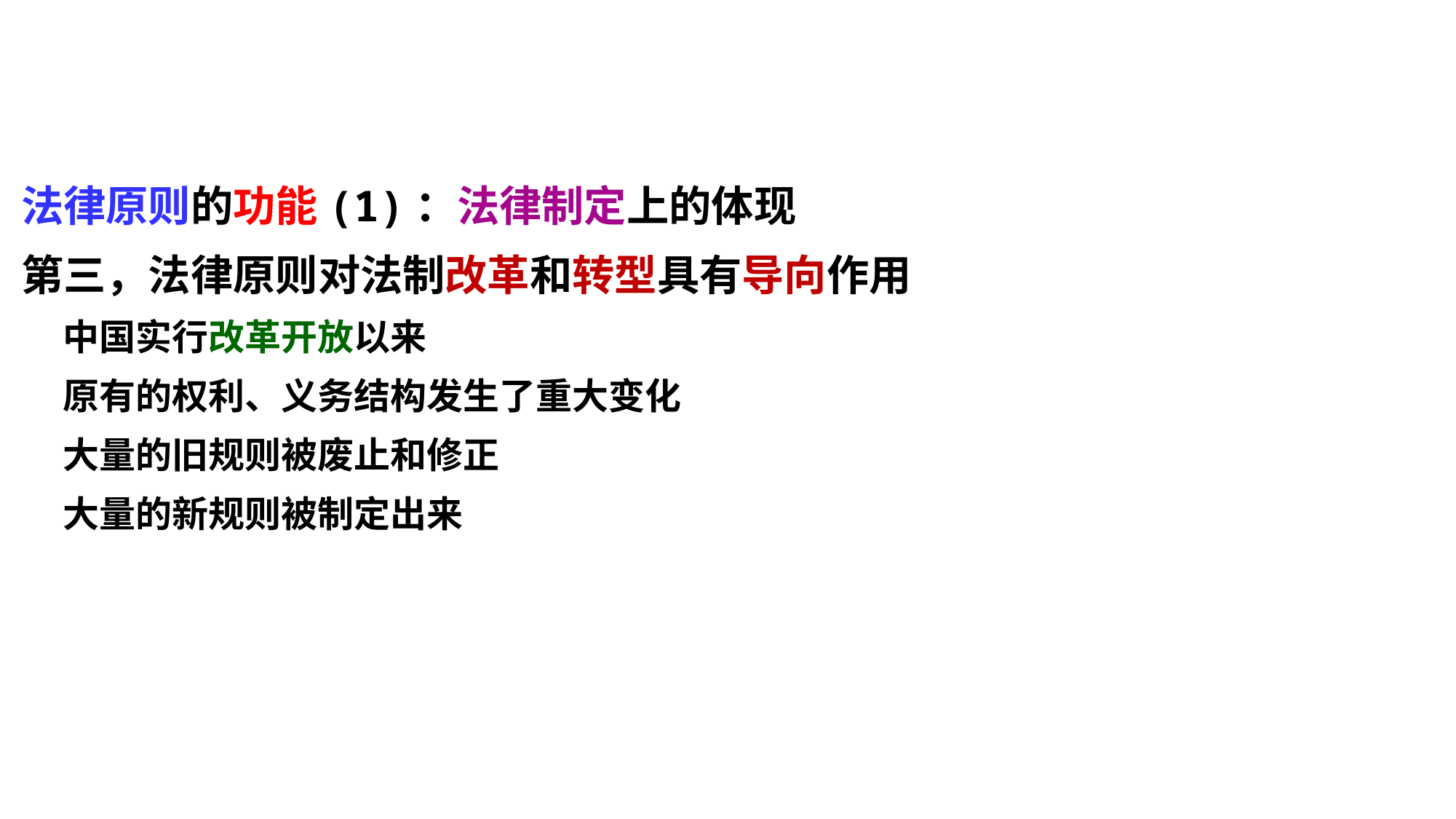

法律原则的功能(1)：法律制定上的体现
第三，法律原则对法制改革和转型具有导向作用
    中国实行改革开放以来
    原有的权利、义务结构发生了重大变化
    大量的旧规则被废止和修正
    大量的新规则被制定出来